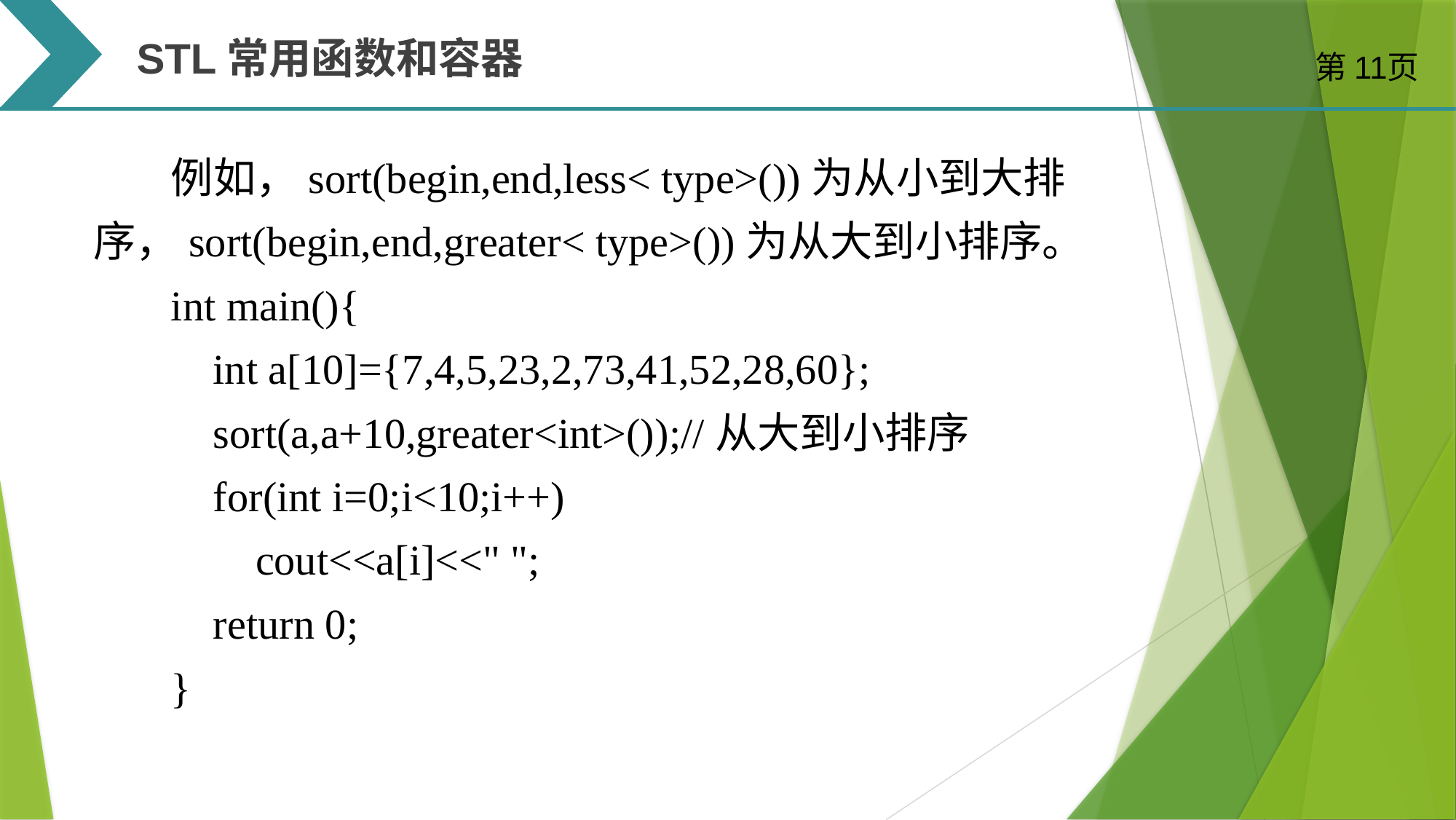

STL常用函数和容器
第11页
例如，sort(begin,end,less< type>())为从小到大排序，sort(begin,end,greater< type>())为从大到小排序。
int main(){
    int a[10]={7,4,5,23,2,73,41,52,28,60};
    sort(a,a+10,greater<int>());//从大到小排序
    for(int i=0;i<10;i++)
        cout<<a[i]<<" ";
    return 0;
}